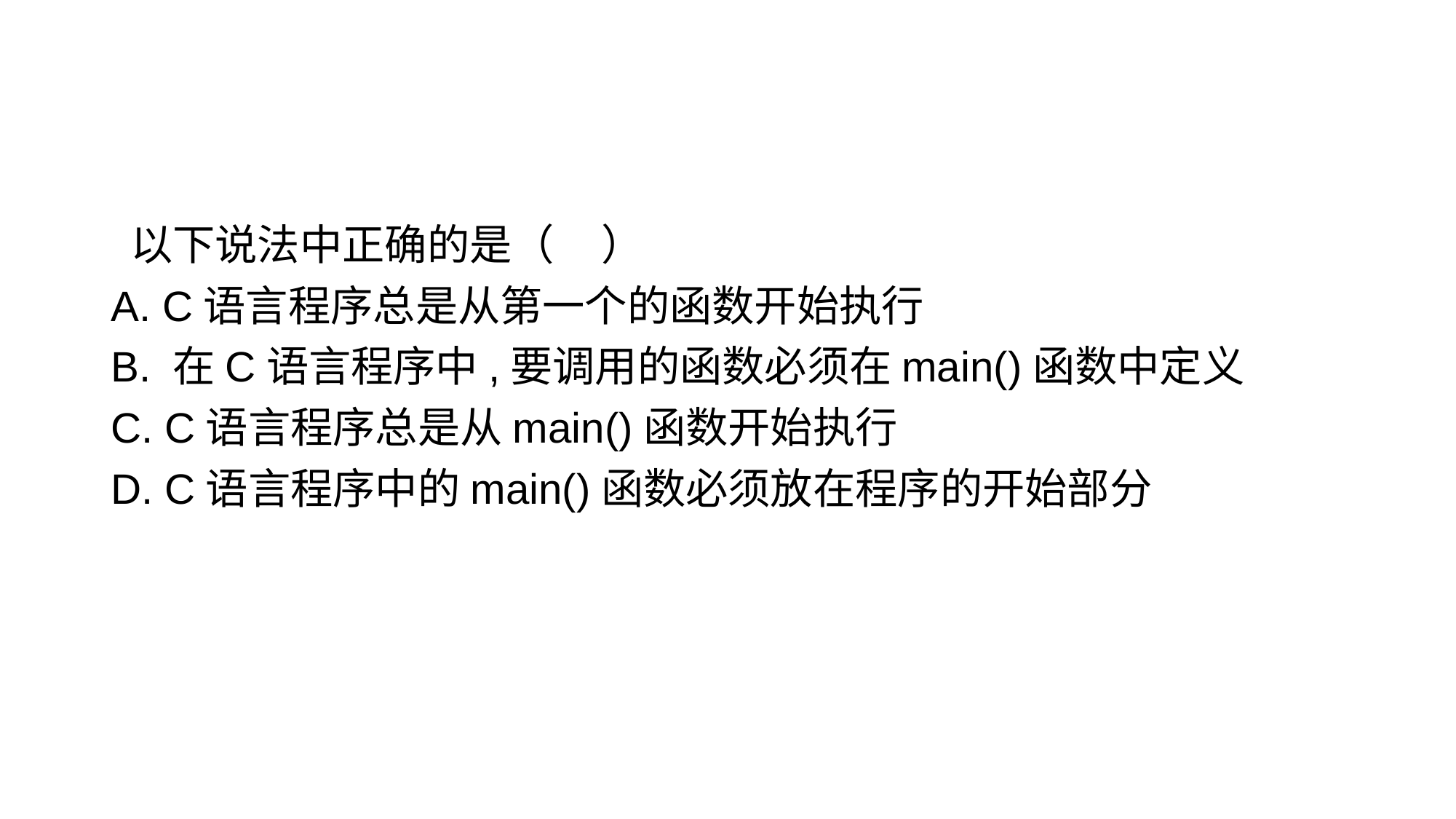

#
 以下说法中正确的是（     ）
A. C语言程序总是从第一个的函数开始执行
B. 在C语言程序中,要调用的函数必须在main()函数中定义
C. C语言程序总是从main()函数开始执行
D. C语言程序中的main()函数必须放在程序的开始部分